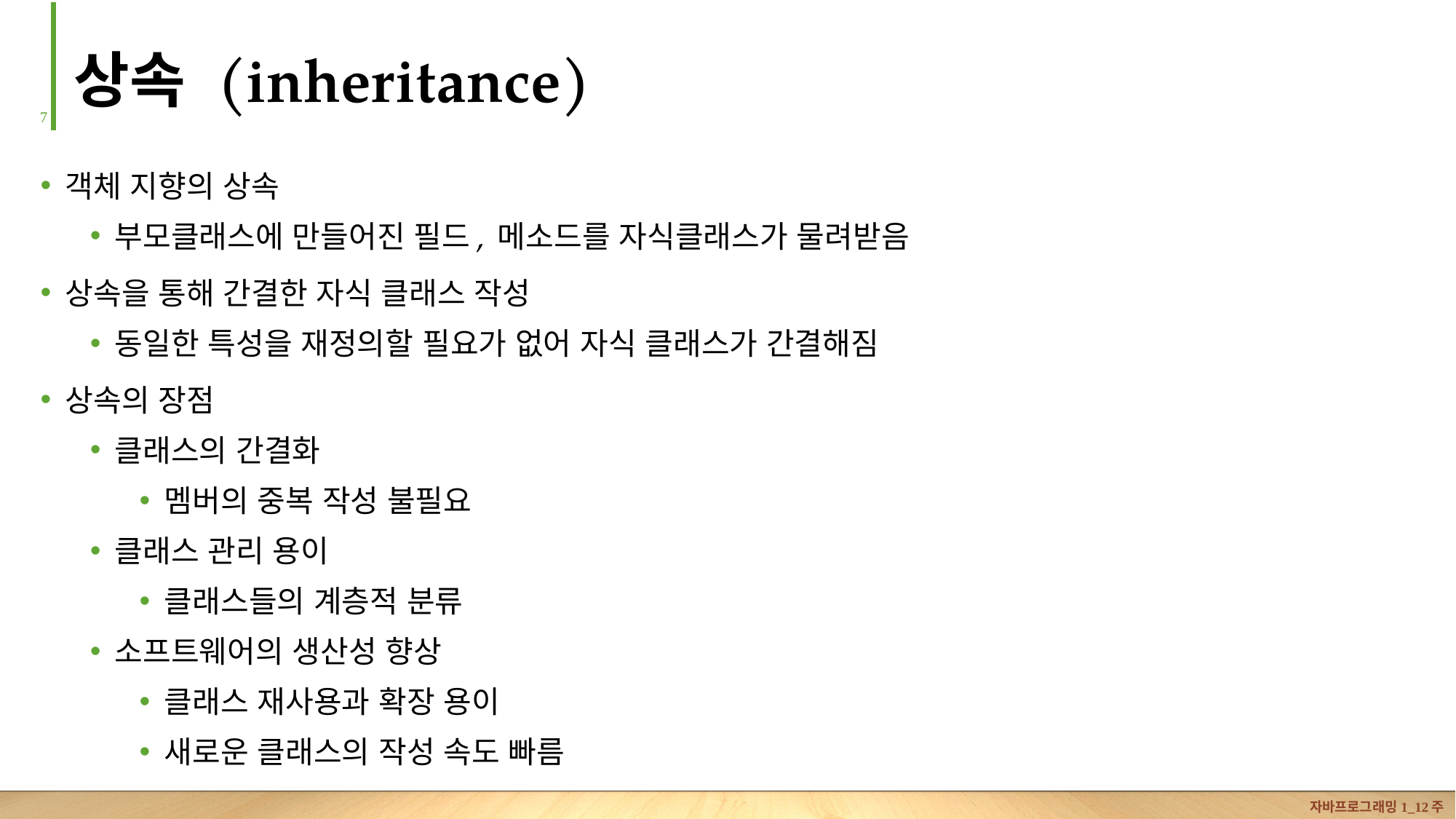

# 상속 (inheritance)
7
객체 지향의 상속
부모클래스에 만들어진 필드, 메소드를 자식클래스가 물려받음
상속을 통해 간결한 자식 클래스 작성
동일한 특성을 재정의할 필요가 없어 자식 클래스가 간결해짐
상속의 장점
클래스의 간결화
멤버의 중복 작성 불필요
클래스 관리 용이
클래스들의 계층적 분류
소프트웨어의 생산성 향상
클래스 재사용과 확장 용이
새로운 클래스의 작성 속도 빠름
자바프로그래밍1_12주